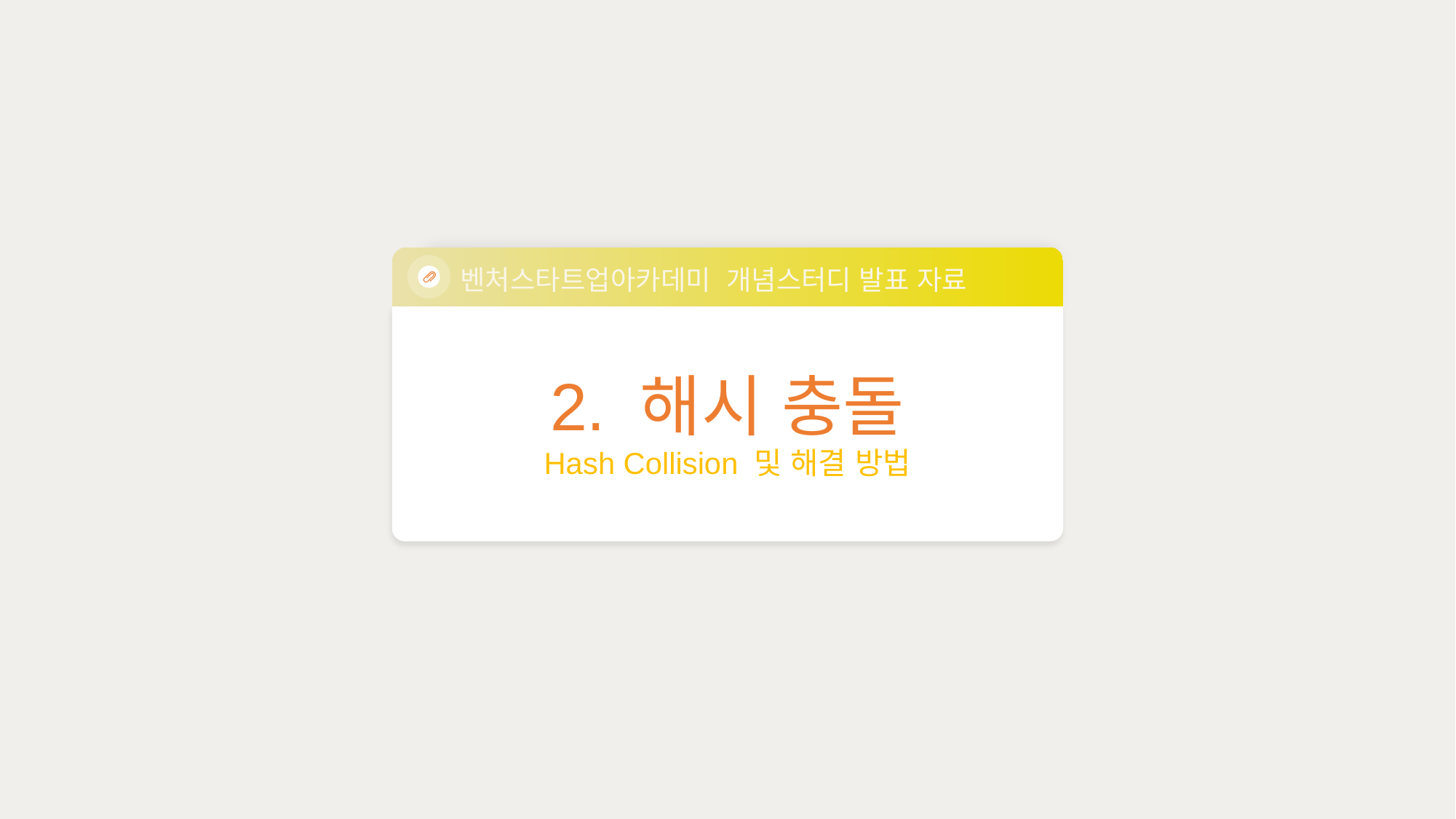

벤처스타트업아카데미  개념스터디 발표 자료

2. 해시 충돌
Hash Collision 및 해결 방법